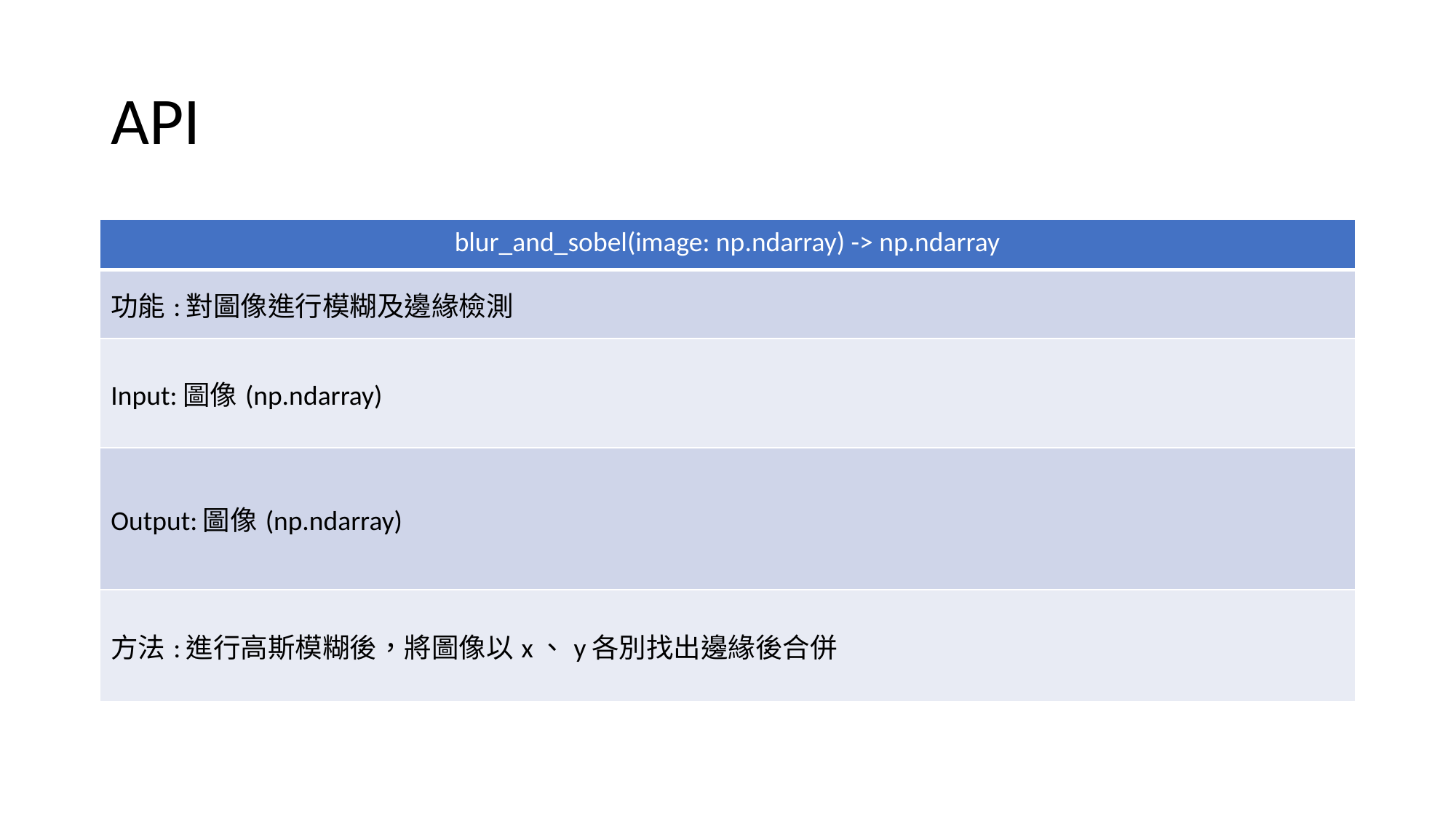

# API
| blur\_and\_sobel(image: np.ndarray) -> np.ndarray |
| --- |
| 功能:對圖像進行模糊及邊緣檢測 |
| Input:圖像(np.ndarray) |
| Output:圖像(np.ndarray) |
| 方法:進行高斯模糊後，將圖像以x、y各別找出邊緣後合併 |